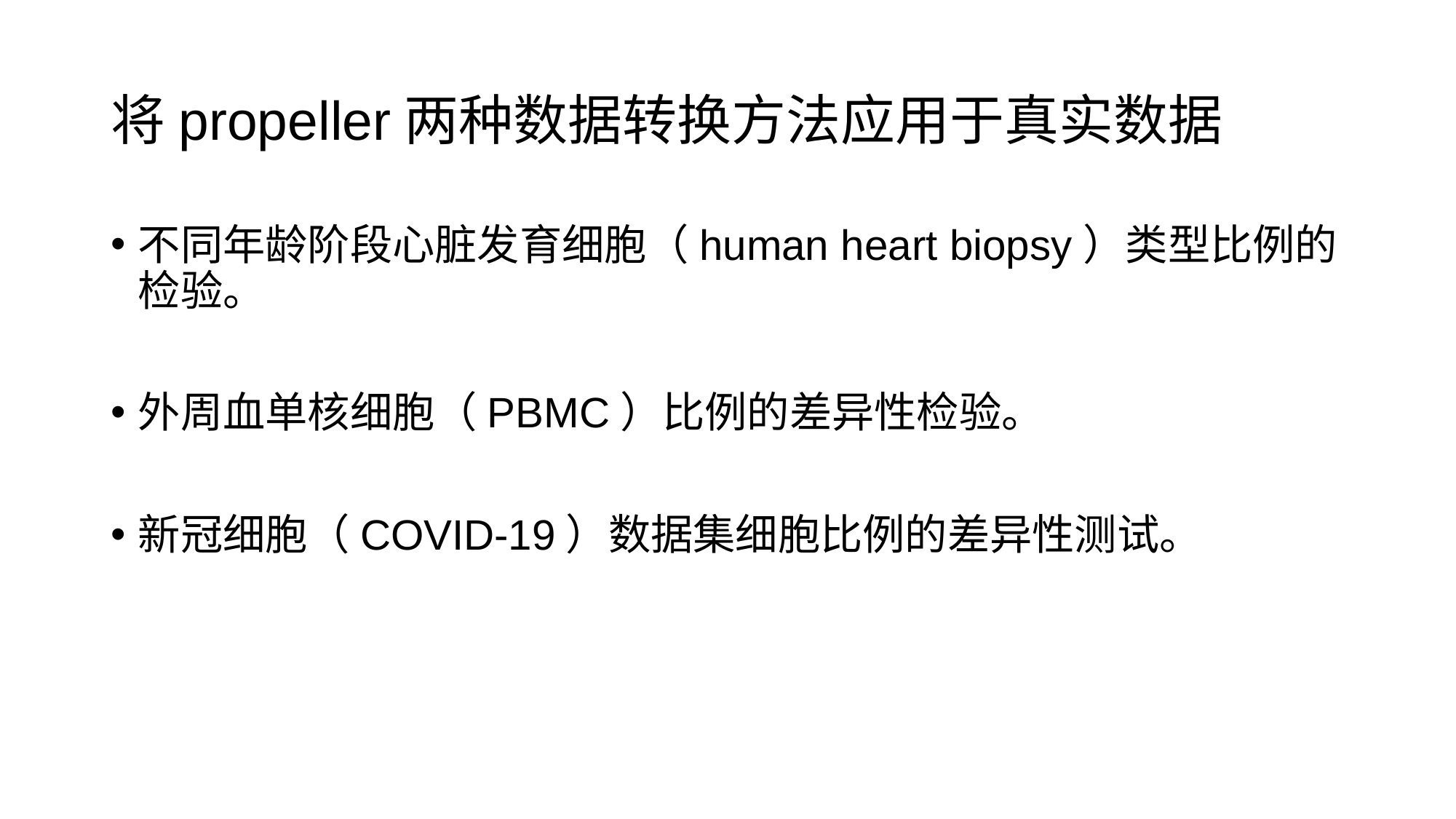

# 将propeller两种数据转换方法应用于真实数据
不同年龄阶段心脏发育细胞（human heart biopsy）类型比例的检验。

外周血单核细胞（PBMC）比例的差异性检验。

新冠细胞（COVID-19）数据集细胞比例的差异性测试。